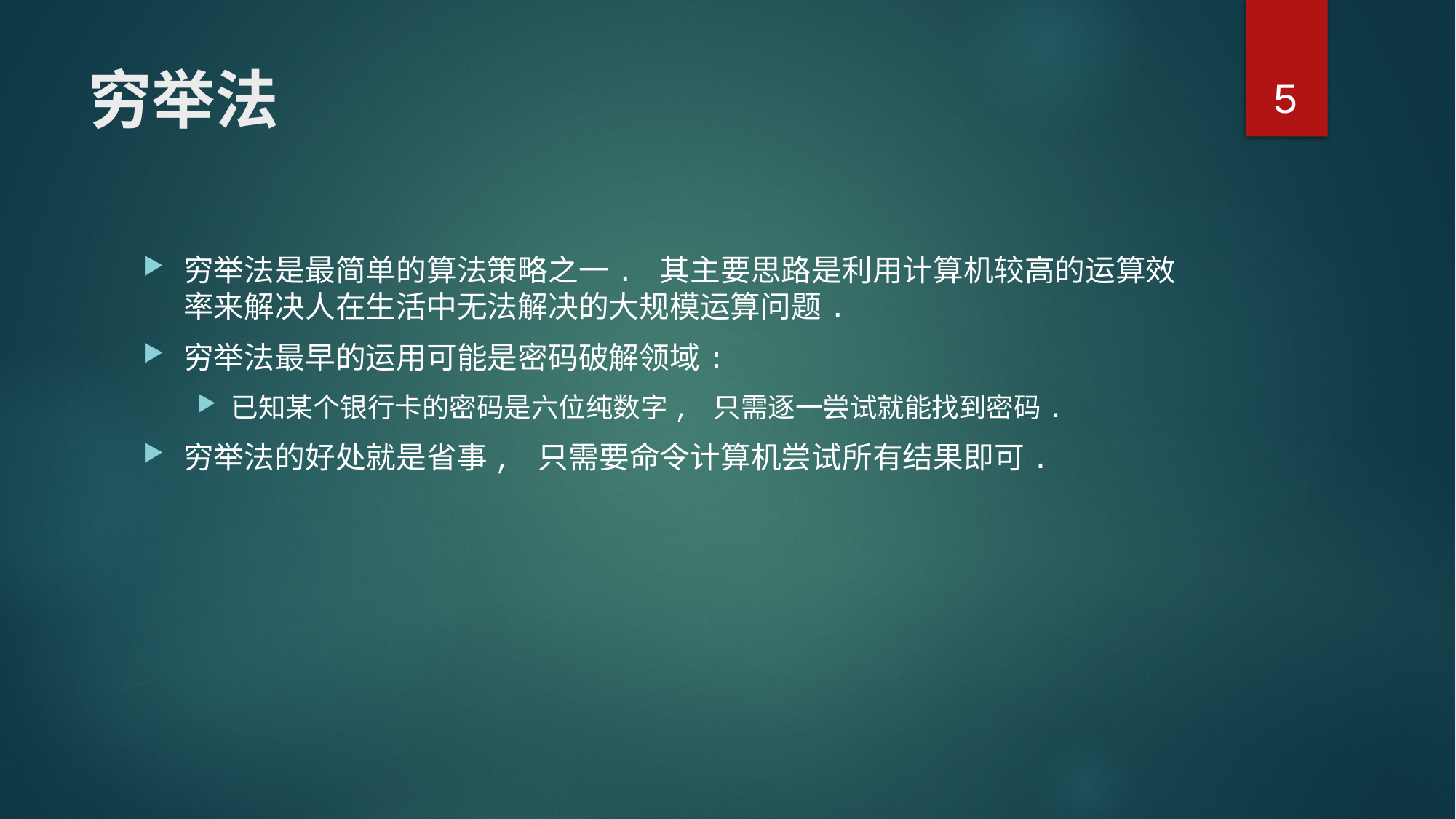

5
# 穷举法
穷举法是最简单的算法策略之一. 其主要思路是利用计算机较高的运算效率来解决人在生活中无法解决的大规模运算问题.
穷举法最早的运用可能是密码破解领域:
已知某个银行卡的密码是六位纯数字, 只需逐一尝试就能找到密码.
穷举法的好处就是省事, 只需要命令计算机尝试所有结果即可.